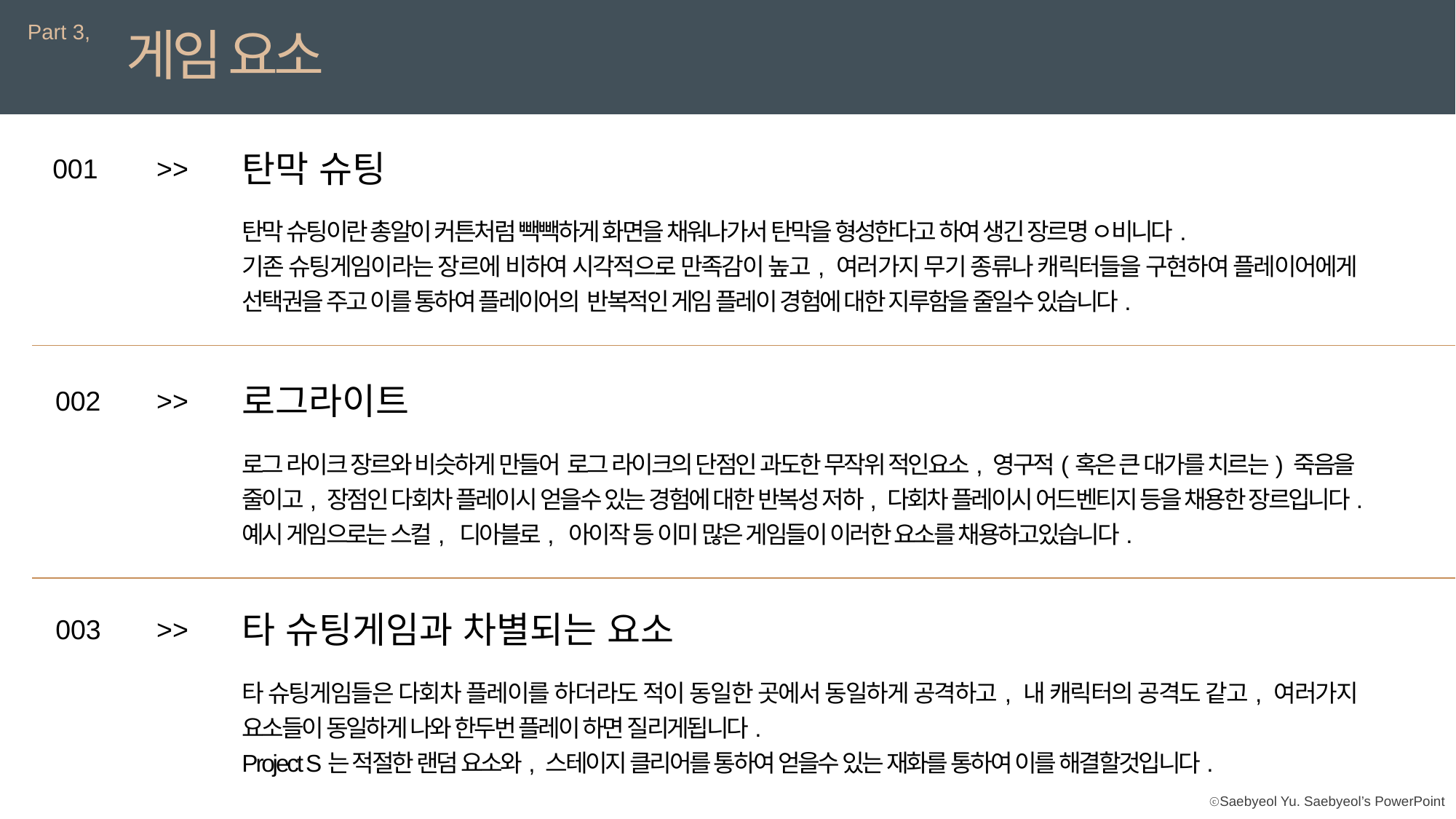

Part 3,
게임 요소
탄막 슈팅
001
>>
탄막 슈팅이란 총알이 커튼처럼 빽빽하게 화면을 채워나가서 탄막을 형성한다고 하여 생긴 장르명 ㅇ비니다.
기존 슈팅게임이라는 장르에 비하여 시각적으로 만족감이 높고, 여러가지 무기 종류나 캐릭터들을 구현하여 플레이어에게 선택권을 주고 이를 통하여 플레이어의  반복적인 게임 플레이 경험에 대한 지루함을 줄일수 있습니다.
로그라이트
002
>>
로그 라이크 장르와 비슷하게 만들어  로그 라이크의 단점인 과도한 무작위 적인요소, 영구적(혹은 큰 대가를 치르는) 죽음을
줄이고, 장점인 다회차 플레이시 얻을수 있는 경험에 대한 반복성 저하, 다회차 플레이시 어드벤티지 등을 채용한 장르입니다.
예시 게임으로는 스컬,  디아블로,  아이작 등 이미 많은 게임들이 이러한 요소를 채용하고있습니다.
타 슈팅게임과 차별되는 요소
003
>>
타 슈팅게임들은 다회차 플레이를 하더라도 적이 동일한 곳에서 동일하게 공격하고, 내 캐릭터의 공격도 같고, 여러가지 요소들이 동일하게 나와 한두번 플레이 하면 질리게됩니다.
Project S는 적절한 랜덤 요소와, 스테이지 클리어를 통하여 얻을수 있는 재화를 통하여 이를 해결할것입니다.